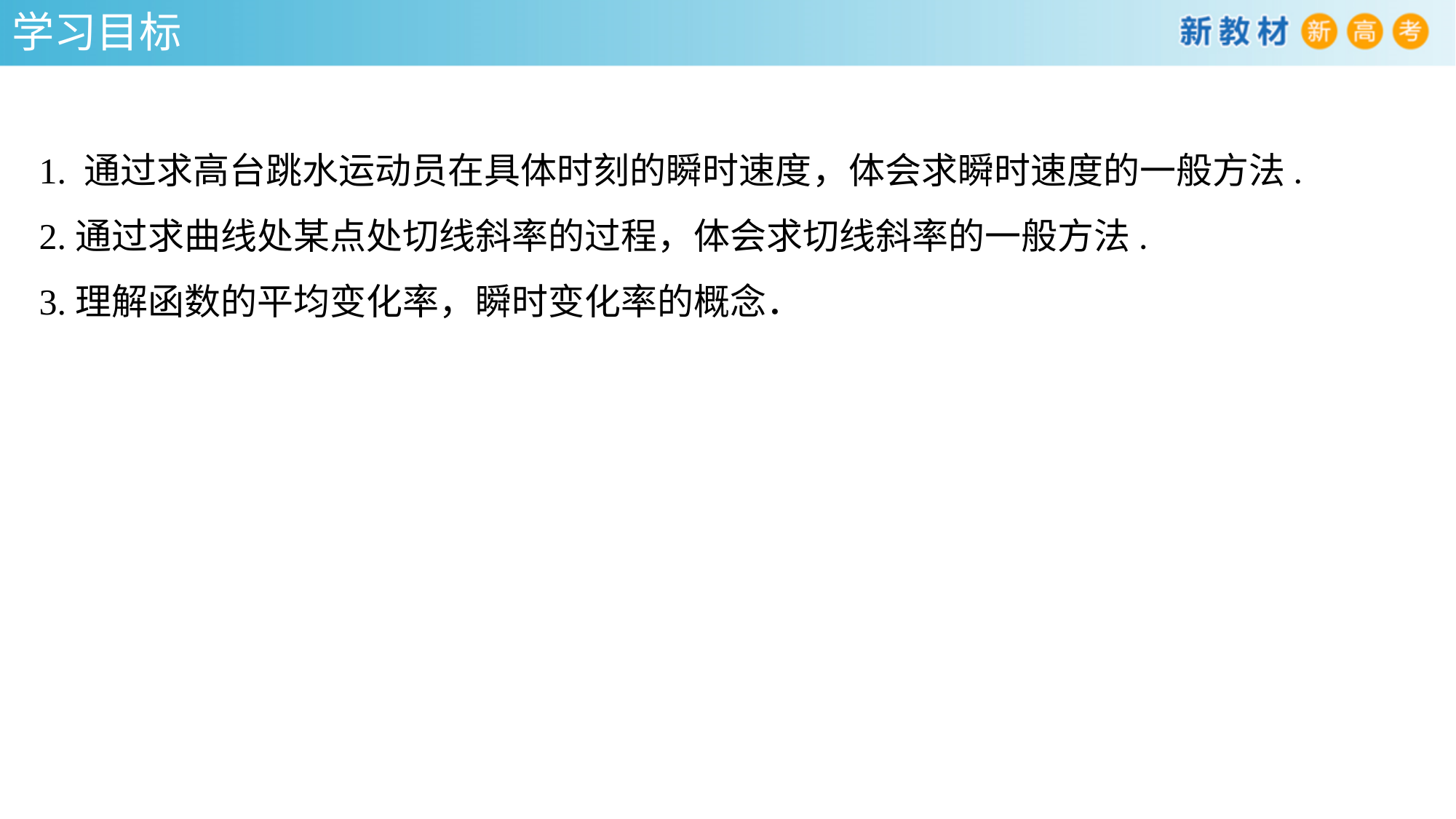

学习目标
1. 通过求高台跳水运动员在具体时刻的瞬时速度，体会求瞬时速度的一般方法.
2.通过求曲线处某点处切线斜率的过程，体会求切线斜率的一般方法.
3.理解函数的平均变化率，瞬时变化率的概念．